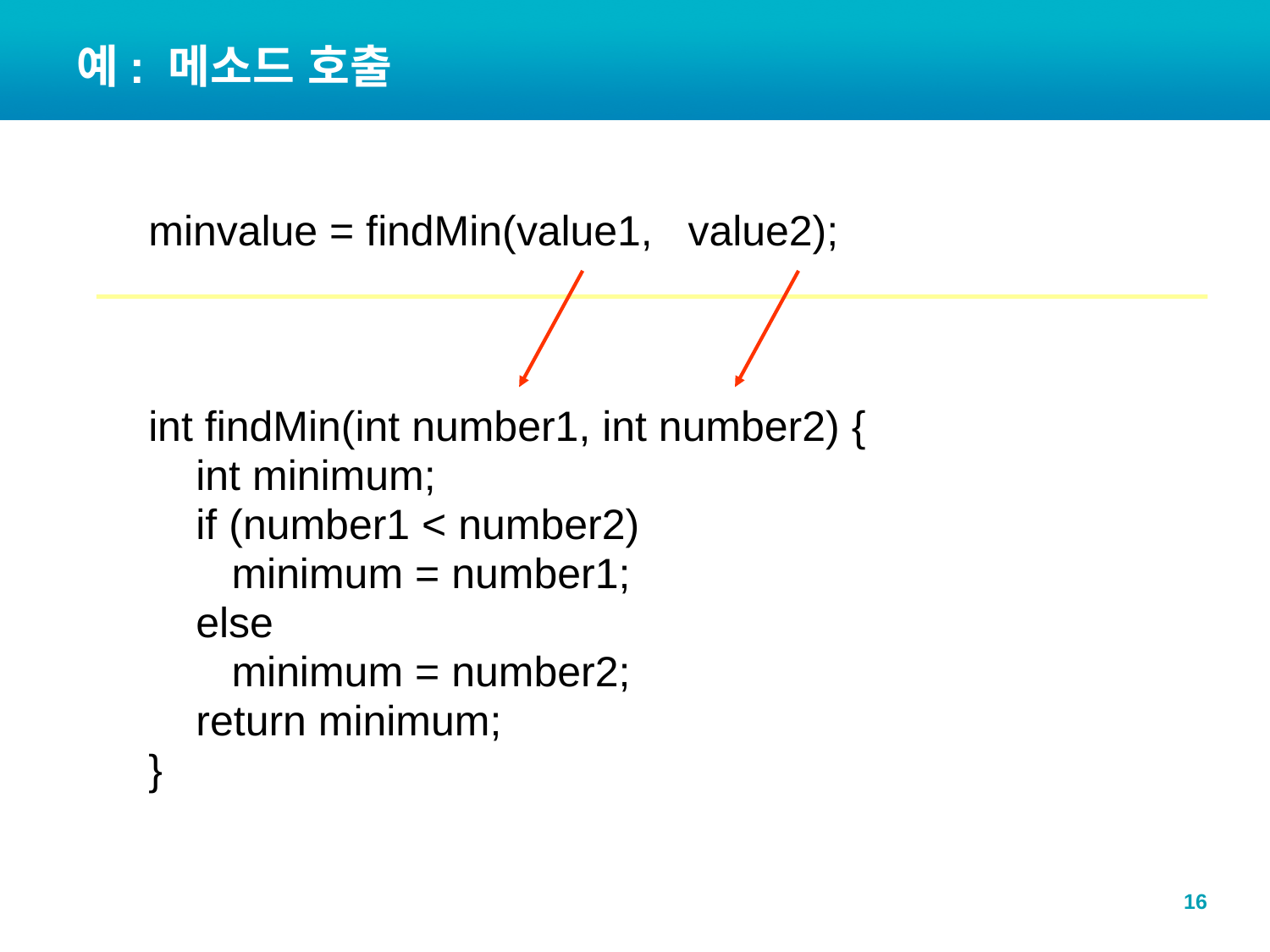

# 예: 메소드 호출
minvalue = findMin(value1,   value2);

int findMin(int number1, int number2) {
    int minimum;
    if (number1 < number2)
       minimum = number1;
    else
       minimum = number2;
    return minimum;
}